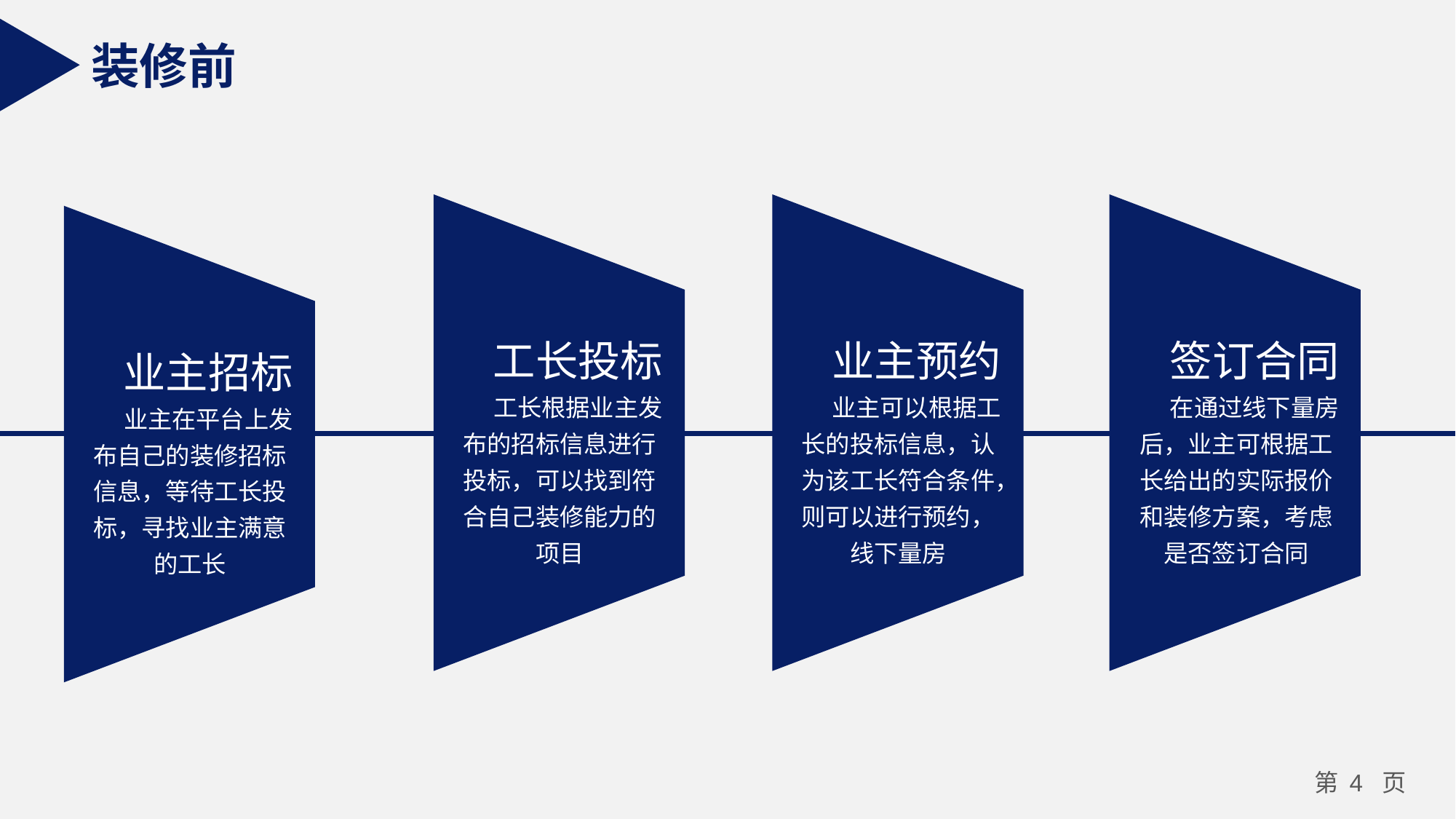

装修前

工长投标
工长根据业主发布的招标信息进行投标，可以找到符合自己装修能力的项目

业主预约
业主可以根据工长的投标信息，认为该工长符合条件，则可以进行预约，线下量房

签订合同
在通过线下量房后，业主可根据工长给出的实际报价和装修方案，考虑是否签订合同

业主招标
业主在平台上发布自己的装修招标信息，等待工长投标，寻找业主满意的工长